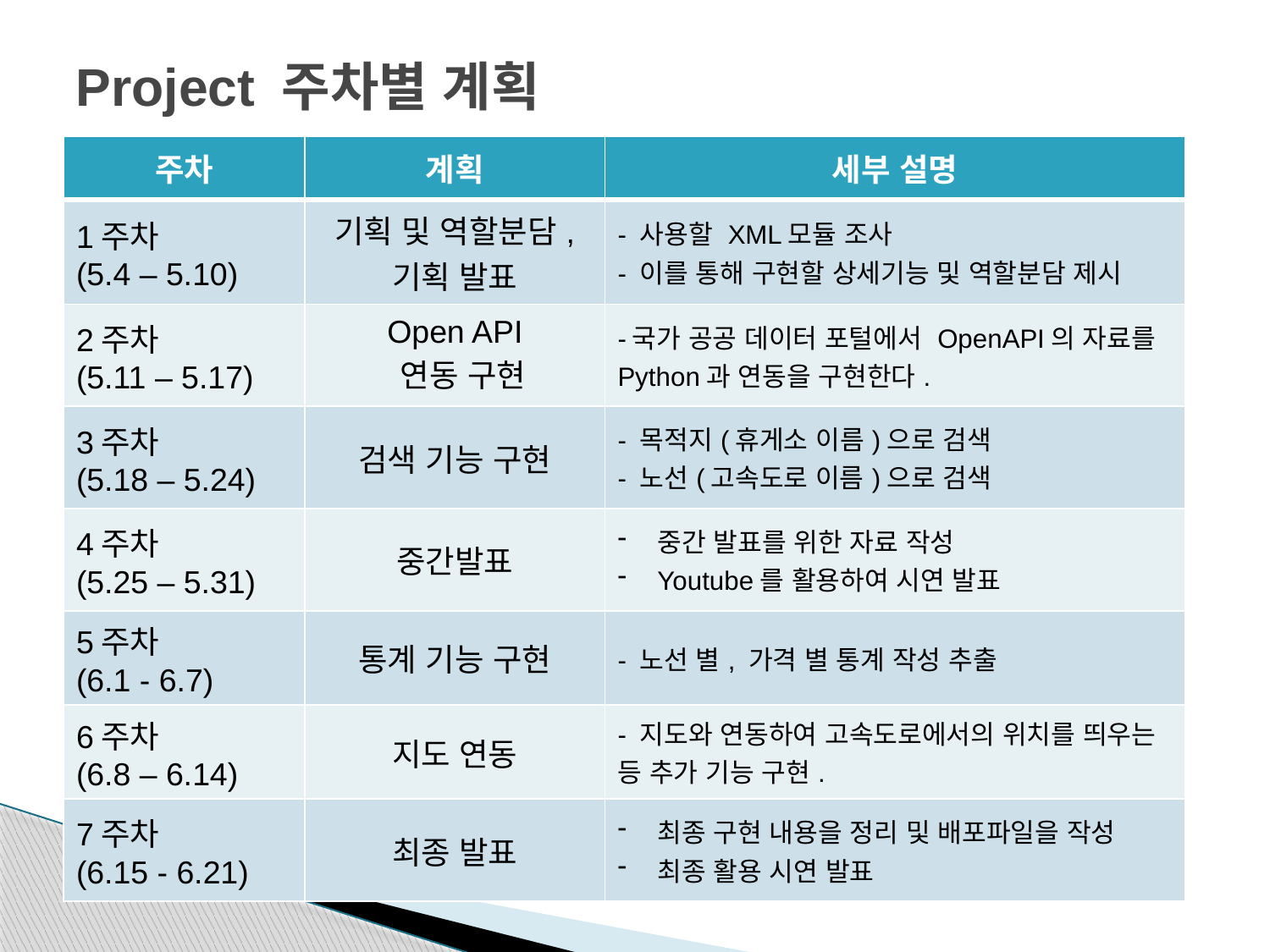

# Project 주차별 계획
| 주차 | 계획 | 세부 설명 |
| --- | --- | --- |
| 1주차 (5.4 – 5.10) | 기획 및 역할분담, 기획 발표 | - 사용할 XML모듈 조사 - 이를 통해 구현할 상세기능 및 역할분담 제시 |
| 2주차 (5.11 – 5.17) | Open API 연동 구현 | -국가 공공 데이터 포털에서 OpenAPI의 자료를 Python과 연동을 구현한다. |
| 3주차 (5.18 – 5.24) | 검색 기능 구현 | - 목적지(휴게소 이름)으로 검색 - 노선(고속도로 이름)으로 검색 |
| 4주차 (5.25 – 5.31) | 중간발표 | 중간 발표를 위한 자료 작성 Youtube를 활용하여 시연 발표 |
| 5주차 (6.1 - 6.7) | 통계 기능 구현 | - 노선 별, 가격 별 통계 작성 추출 |
| 6주차 (6.8 – 6.14) | 지도 연동 | - 지도와 연동하여 고속도로에서의 위치를 띄우는 등 추가 기능 구현. |
| 7주차 (6.15 - 6.21) | 최종 발표 | 최종 구현 내용을 정리 및 배포파일을 작성 최종 활용 시연 발표 |